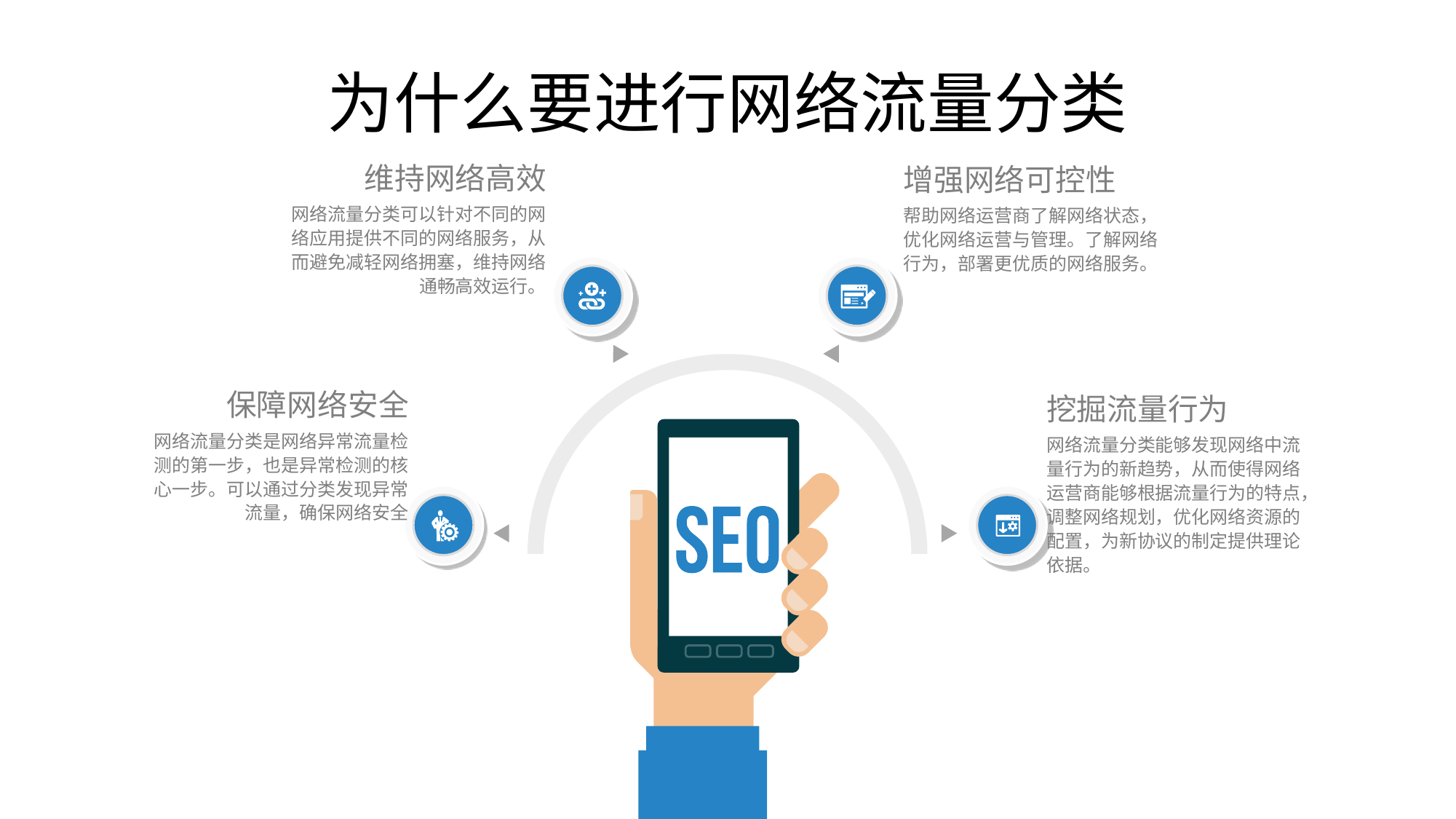

# 为什么要进行网络流量分类
维持网络高效
网络流量分类可以针对不同的网络应用提供不同的网络服务，从而避免减轻网络拥塞，维持网络通畅高效运行。
增强网络可控性
帮助网络运营商了解网络状态，优化网络运营与管理。了解网络行为，部署更优质的网络服务。

保障网络安全
网络流量分类是网络异常流量检测的第一步，也是异常检测的核心一步。可以通过分类发现异常流量，确保网络安全
挖掘流量行为
网络流量分类能够发现网络中流量行为的新趋势，从而使得网络运营商能够根据流量行为的特点，调整网络规划，优化网络资源的配置，为新协议的制定提供理论依据。